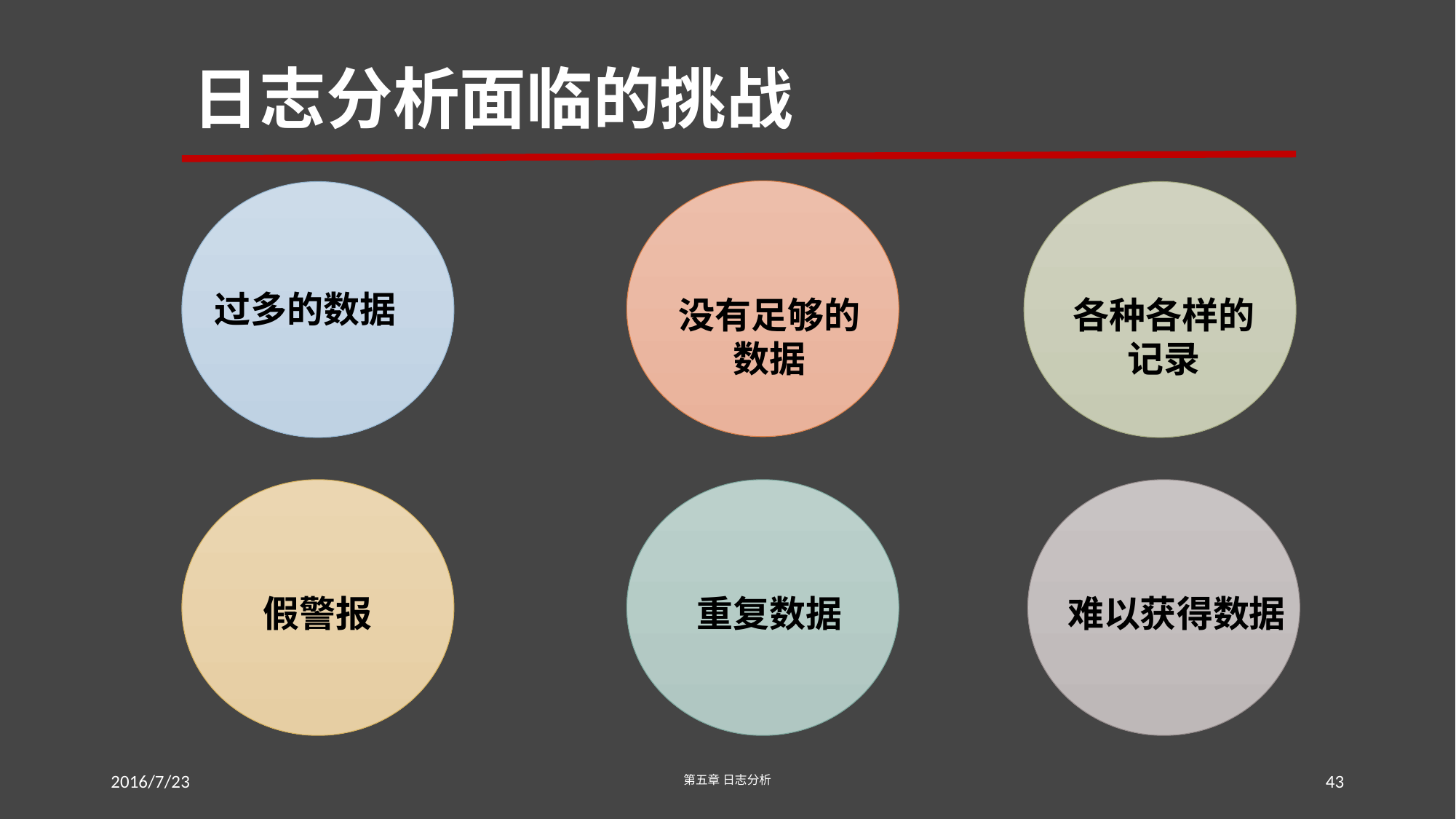

# 日志分析面临的挑战

过多的数据
各种各样的记录
没有足够的数据

假警报
重复数据
难以获得数据
2016/7/23
第五章 日志分析
43